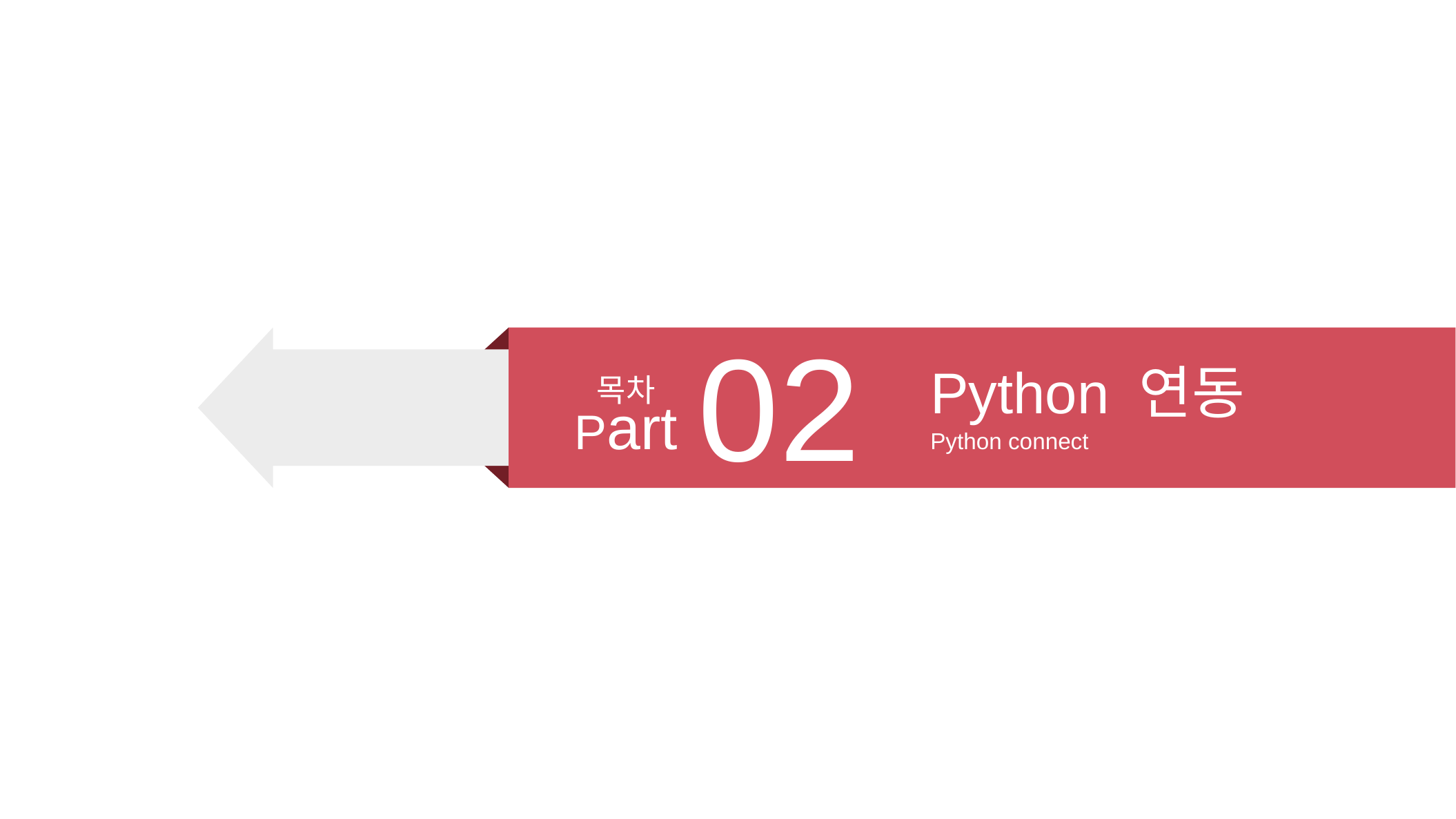

02

Python 연동
목차
Part
Python connect